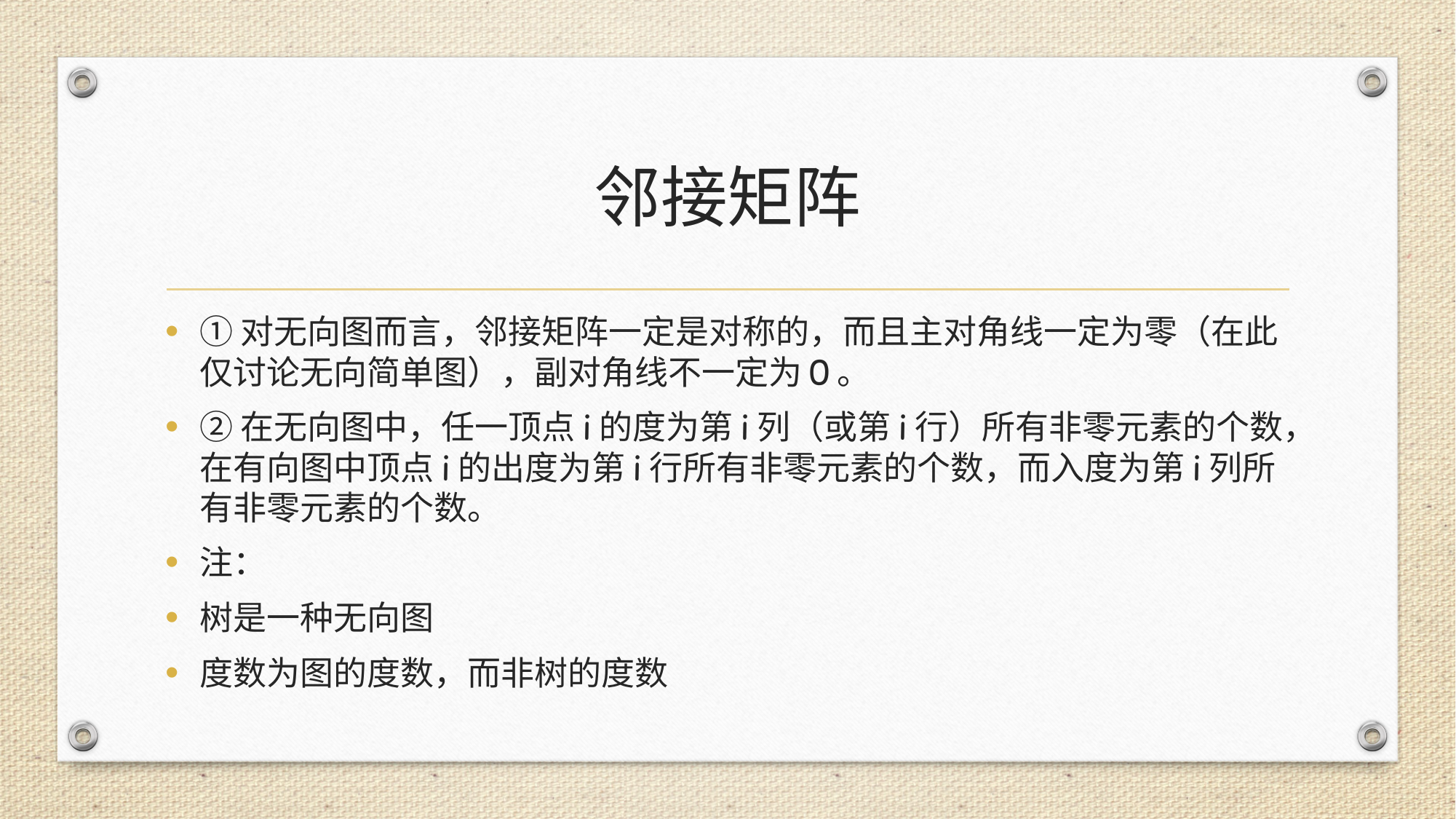

# 邻接矩阵
①对无向图而言，邻接矩阵一定是对称的，而且主对角线一定为零（在此仅讨论无向简单图），副对角线不一定为0。
②在无向图中，任一顶点i的度为第i列（或第i行）所有非零元素的个数，在有向图中顶点i的出度为第i行所有非零元素的个数，而入度为第i列所有非零元素的个数。
注：
树是一种无向图
度数为图的度数，而非树的度数